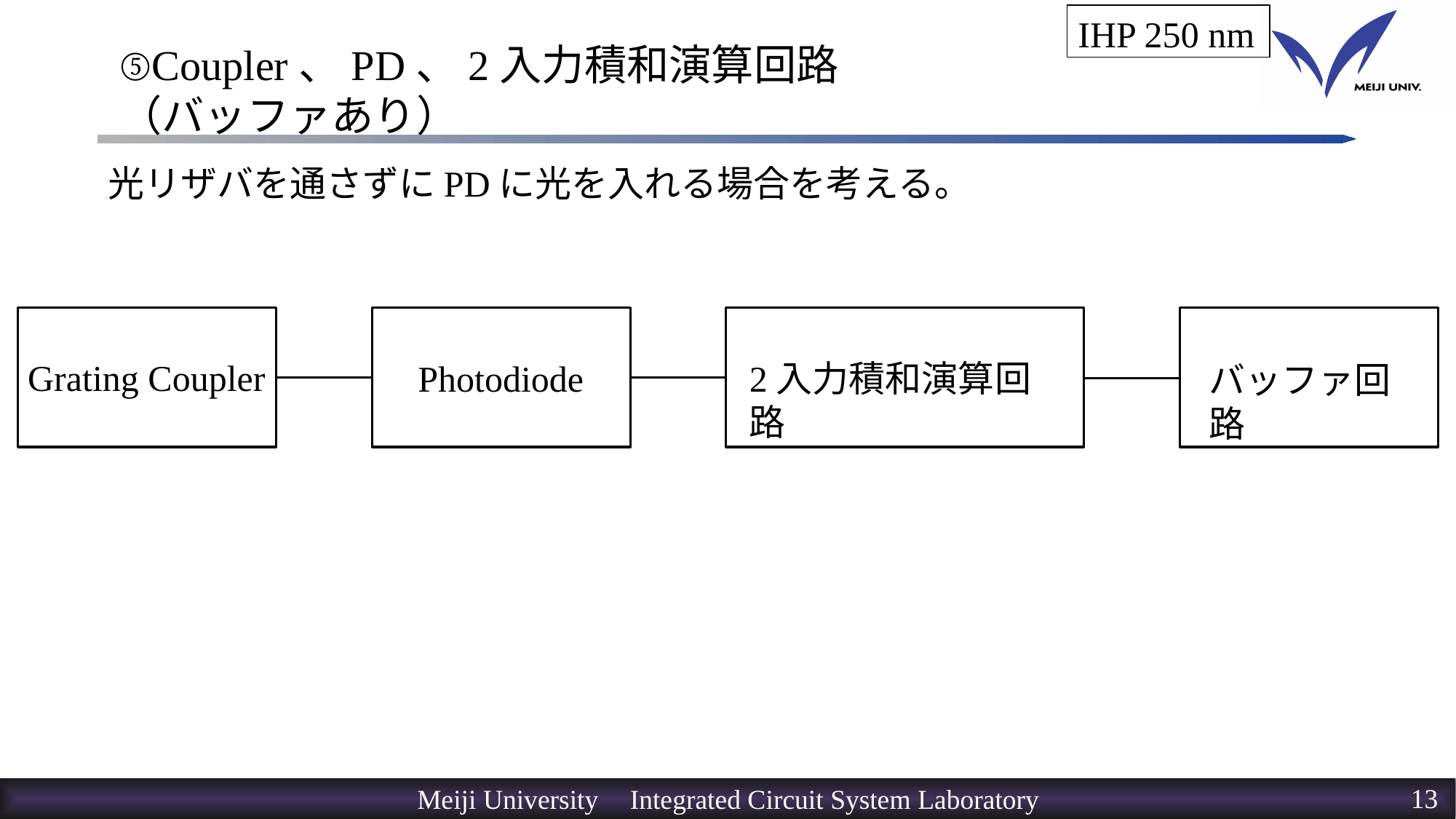

IHP 250 nm
# ⑤Coupler、PD、2入力積和演算回路 （バッファあり）
光リザバを通さずにPDに光を入れる場合を考える。

Grating Coupler
Photodiode
2入力積和演算回路
バッファ回路